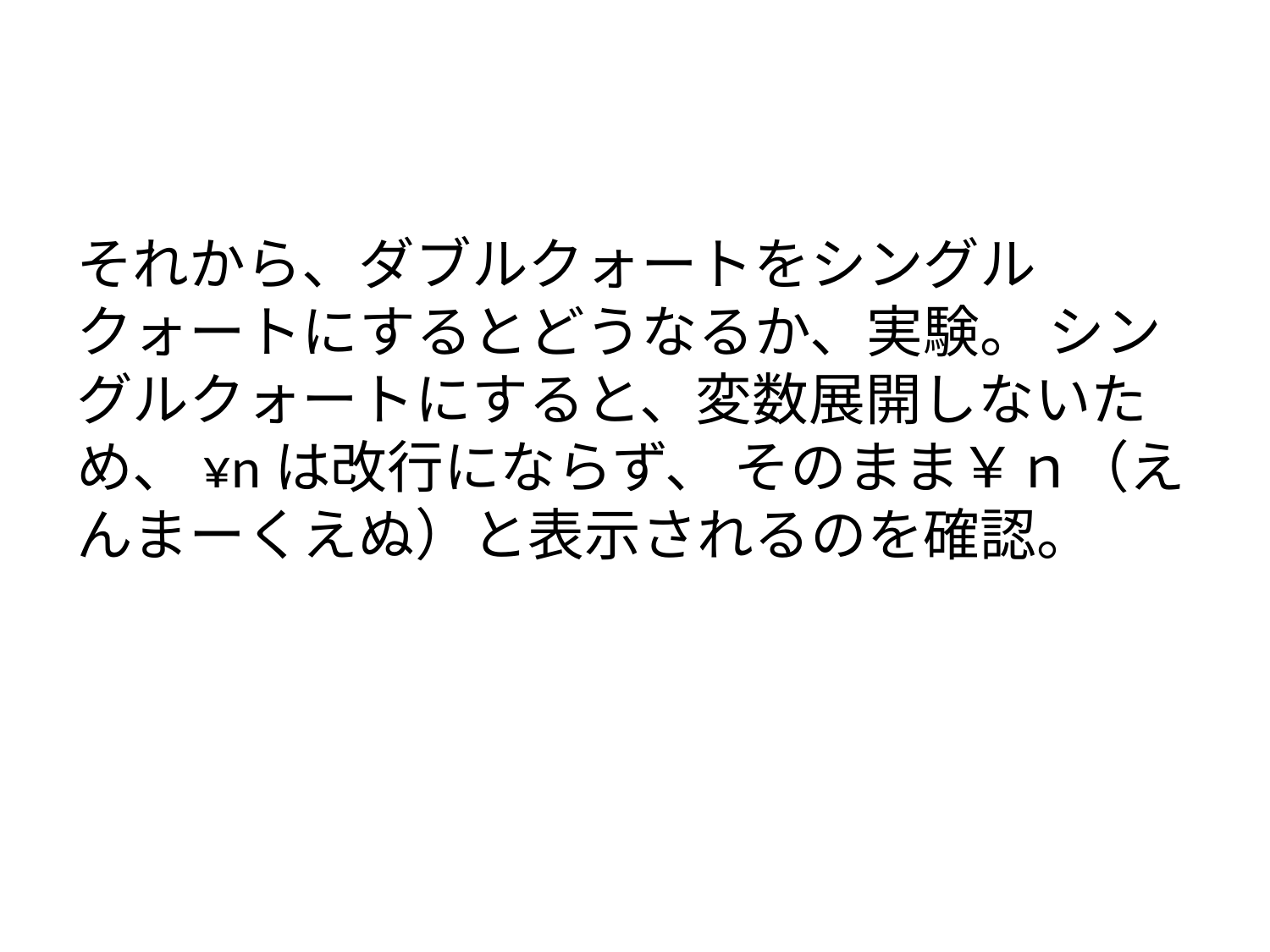

#
それから、ダブルクォートをシングルクォートにするとどうなるか、実験。 シングルクォートにすると、変数展開しないため、¥nは改行にならず、 そのまま￥ｎ（えんまーくえぬ）と表示されるのを確認。